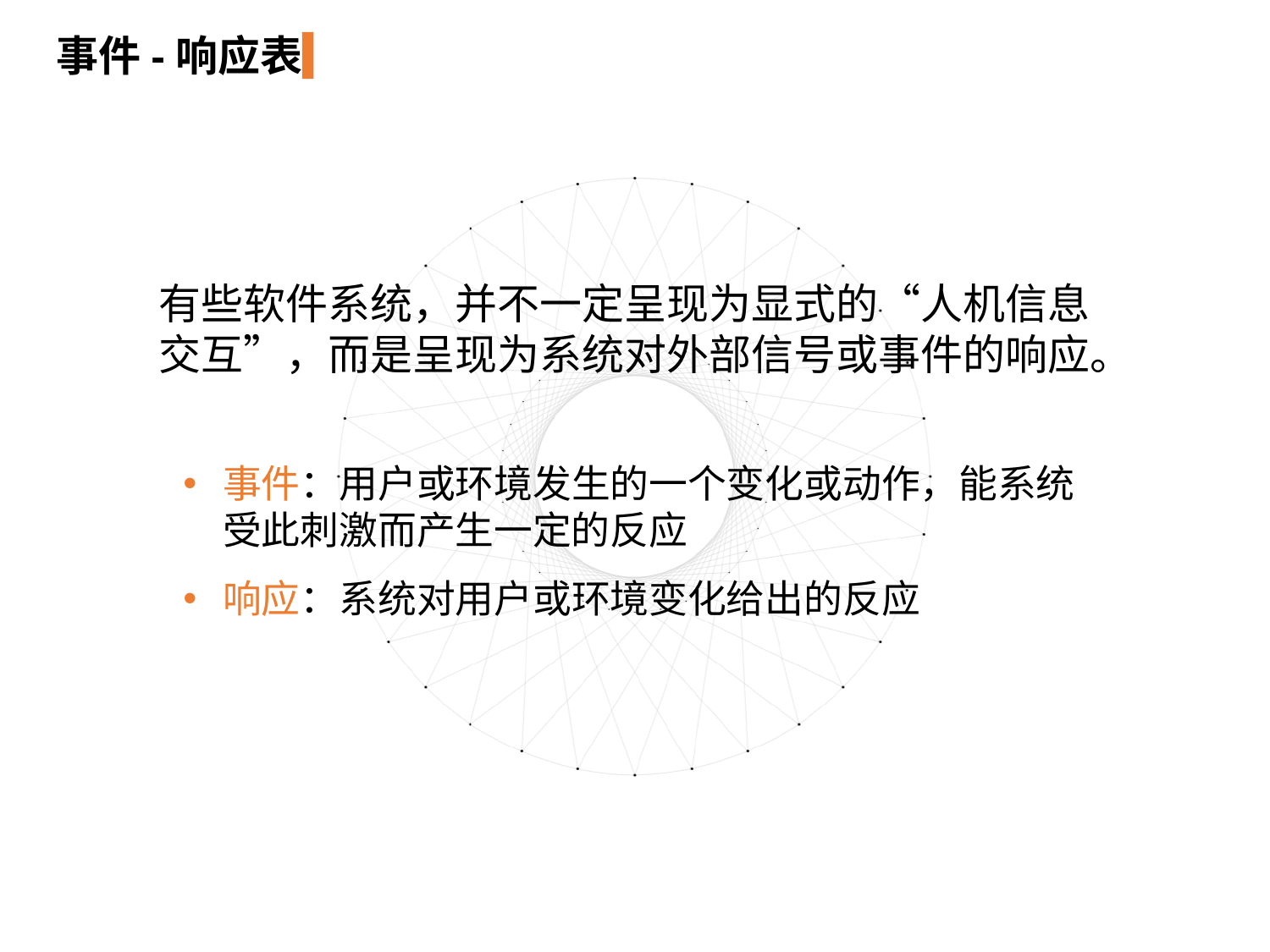

事件-响应表

有些软件系统，并不一定呈现为显式的“人机信息交互”，而是呈现为系统对外部信号或事件的响应。
事件：用户或环境发生的一个变化或动作，能系统受此刺激而产生一定的反应
响应：系统对用户或环境变化给出的反应